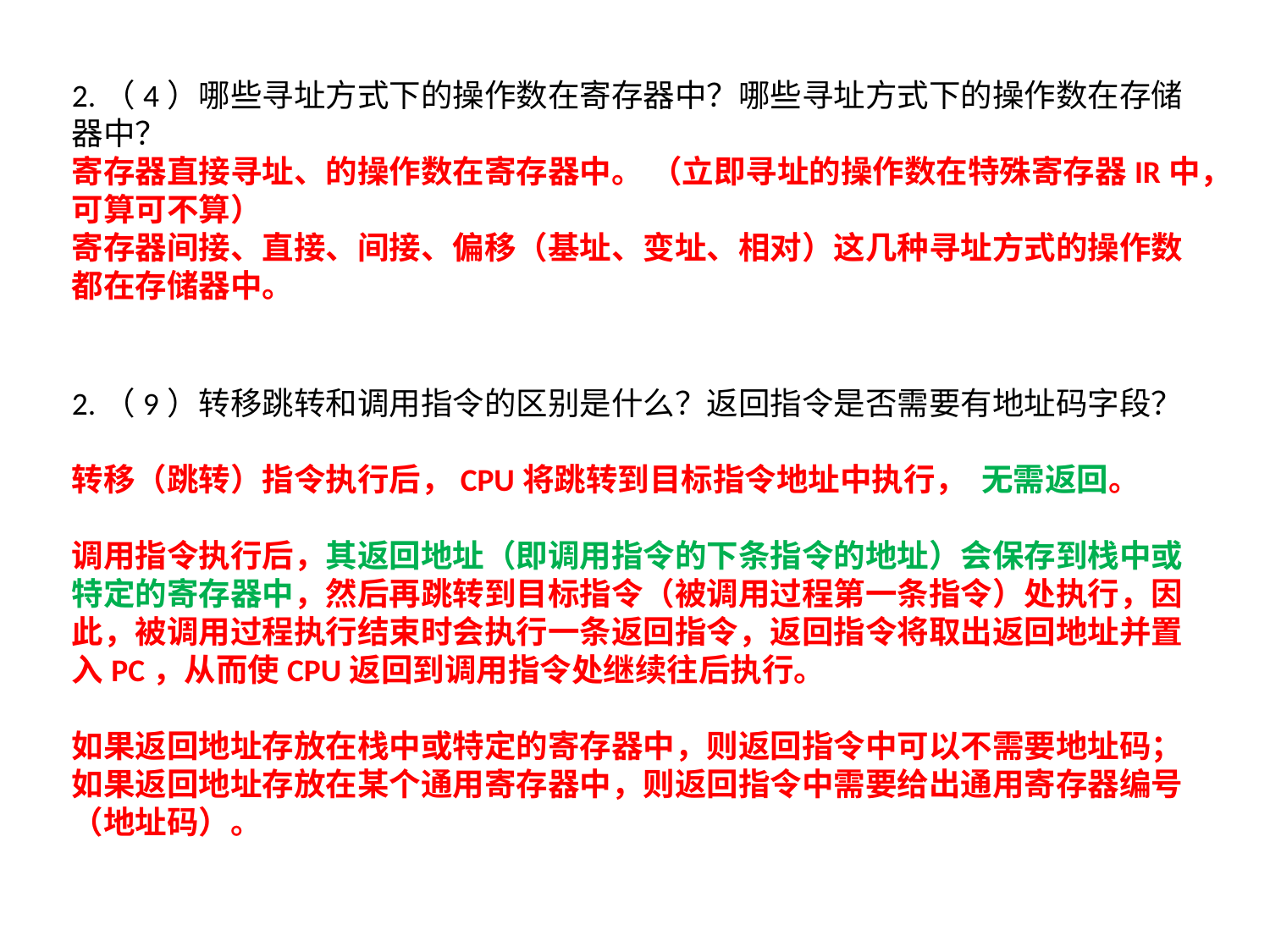

2.（4）哪些寻址方式下的操作数在寄存器中？哪些寻址方式下的操作数在存储器中？
寄存器直接寻址、的操作数在寄存器中。 （立即寻址的操作数在特殊寄存器IR中，可算可不算）
寄存器间接、直接、间接、偏移（基址、变址、相对）这几种寻址方式的操作数都在存储器中。

2.（9）转移跳转和调用指令的区别是什么？返回指令是否需要有地址码字段？

转移（跳转）指令执行后，CPU将跳转到目标指令地址中执行，  无需返回。

调用指令执行后，其返回地址（即调用指令的下条指令的地址）会保存到栈中或特定的寄存器中，然后再跳转到目标指令（被调用过程第一条指令）处执行，因此，被调用过程执行结束时会执行一条返回指令，返回指令将取出返回地址并置入PC，从而使CPU返回到调用指令处继续往后执行。

如果返回地址存放在栈中或特定的寄存器中，则返回指令中可以不需要地址码；如果返回地址存放在某个通用寄存器中，则返回指令中需要给出通用寄存器编号（地址码）。